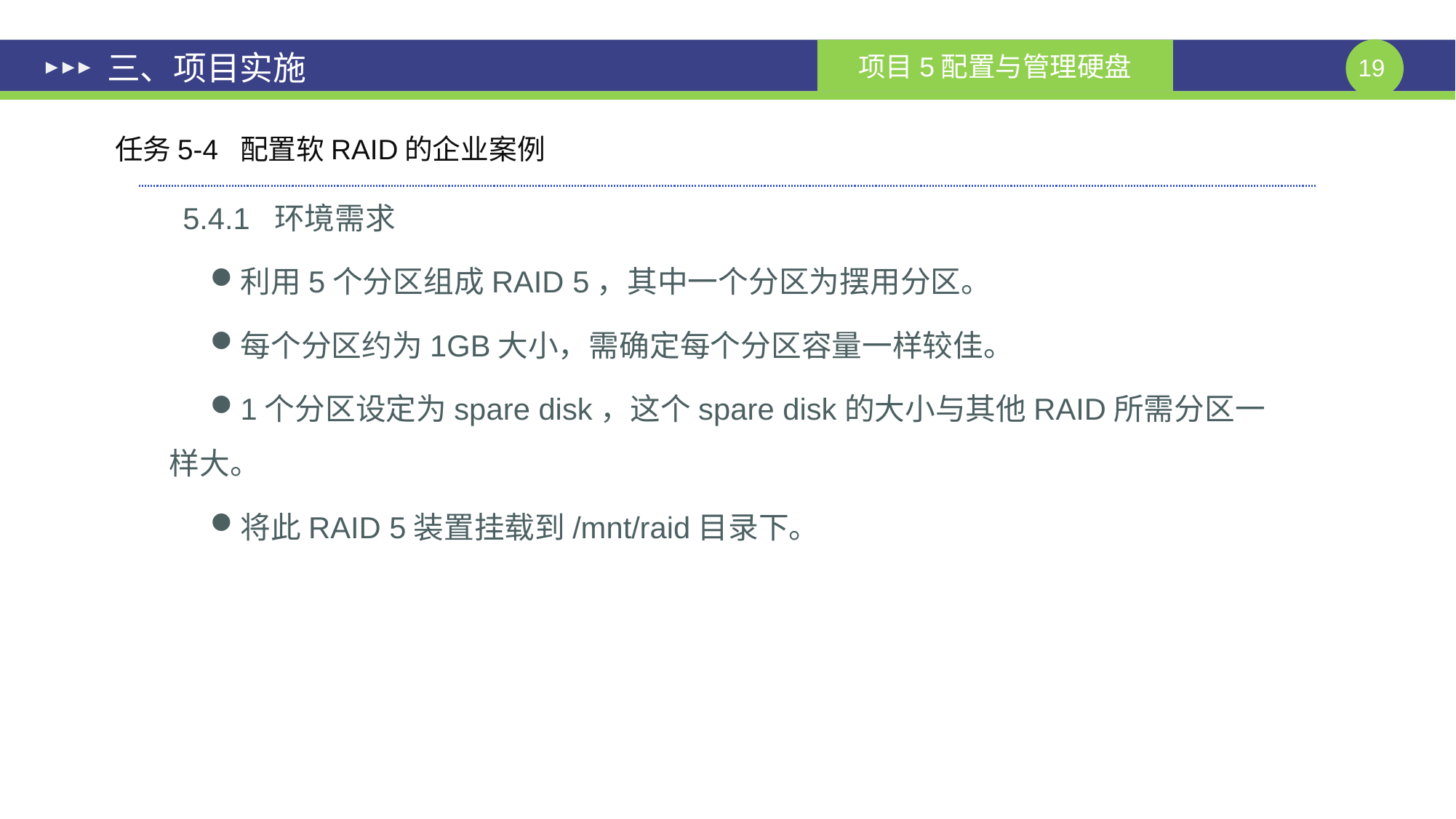

# 三、项目实施
任务5-4  配置软RAID的企业案例
5.4.1  环境需求
利用5个分区组成RAID 5，其中一个分区为摆用分区。
每个分区约为1GB大小，需确定每个分区容量一样较佳。
1个分区设定为spare disk，这个spare disk的大小与其他RAID所需分区一样大。
将此RAID 5装置挂载到/mnt/raid目录下。